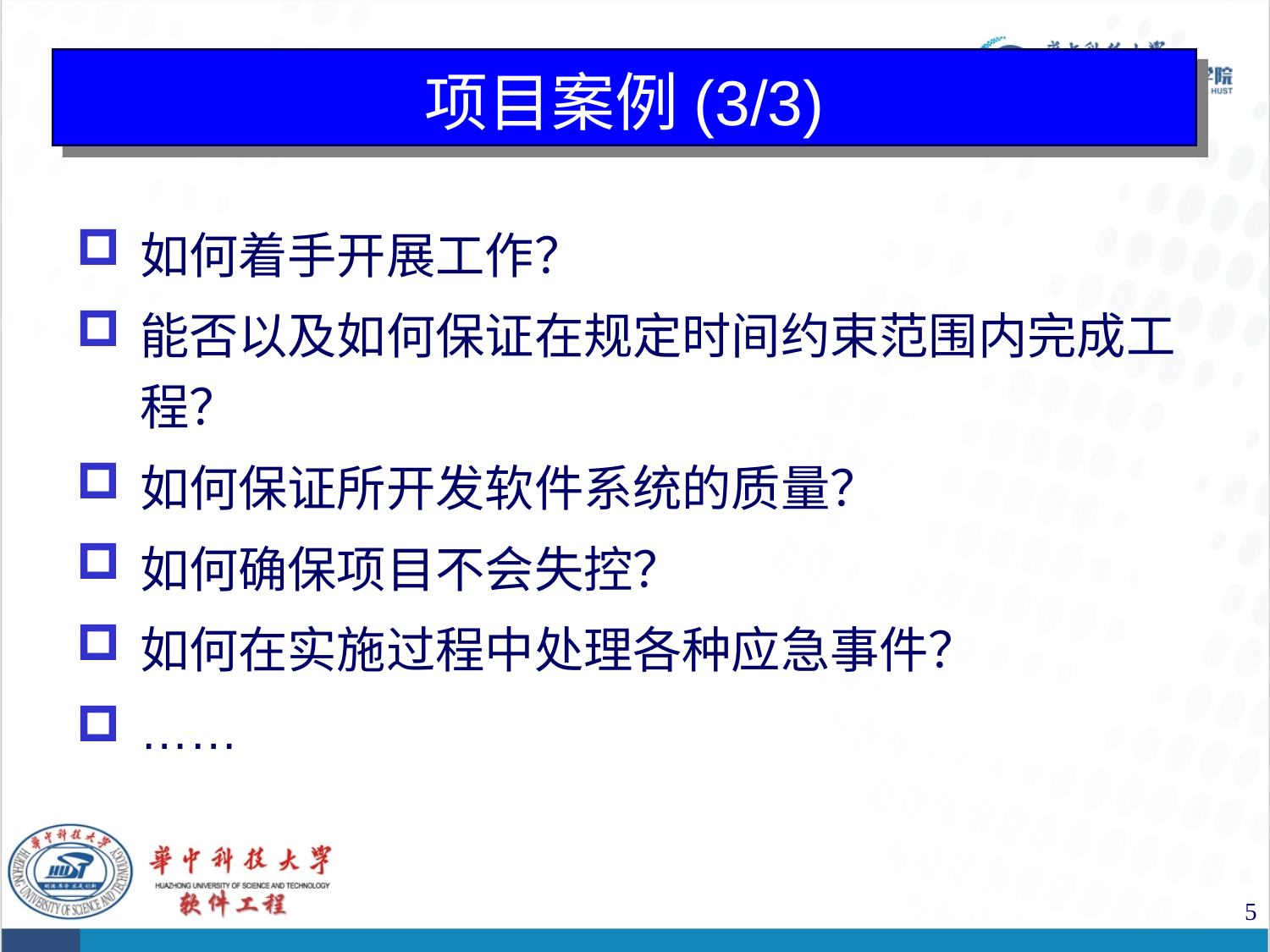

# 项目案例(3/3)
如何着手开展工作？
能否以及如何保证在规定时间约束范围内完成工程？
如何保证所开发软件系统的质量？
如何确保项目不会失控？
如何在实施过程中处理各种应急事件？
……
5